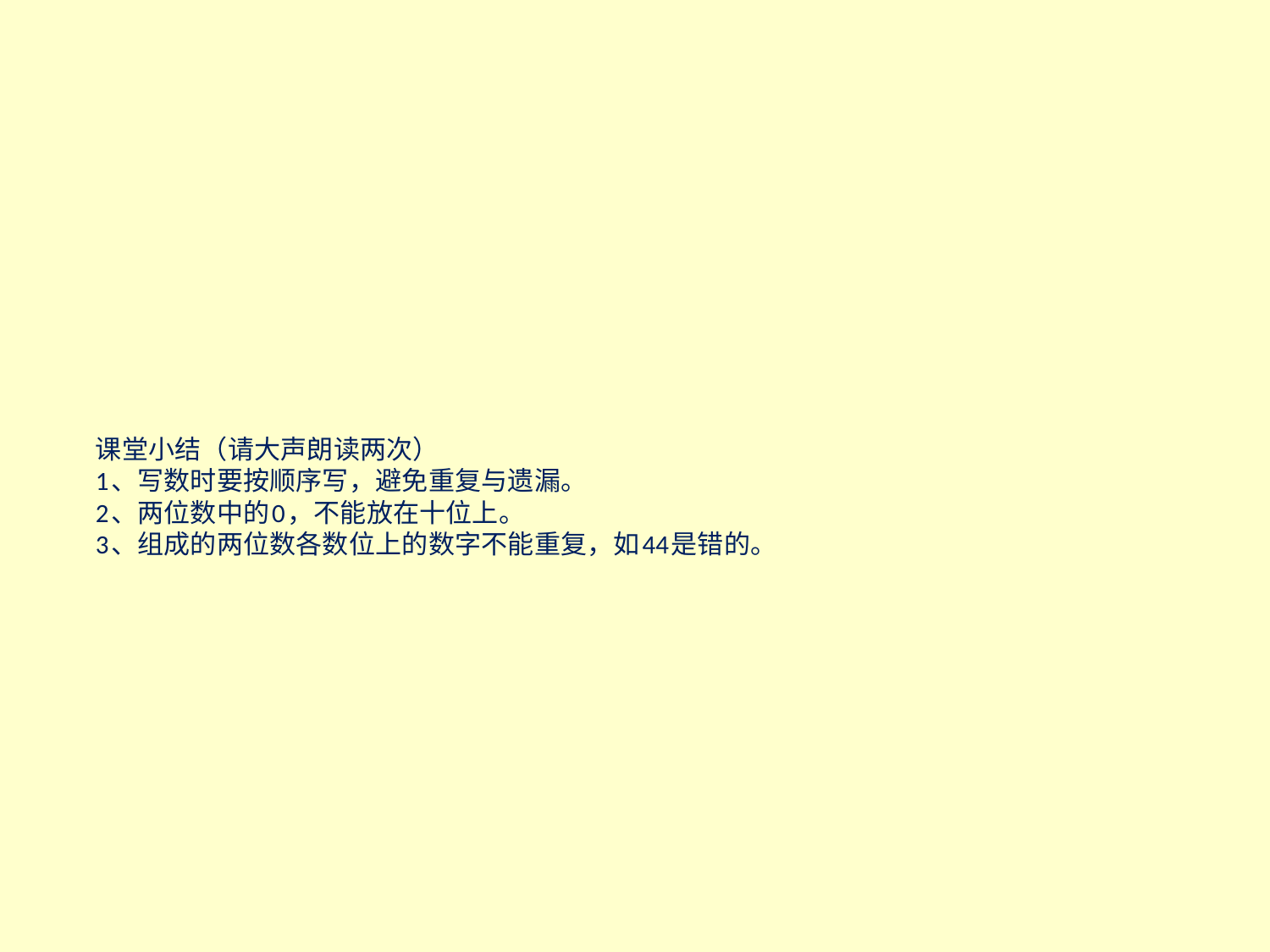

# 课堂小结（请大声朗读两次） 1、写数时要按顺序写，避免重复与遗漏。 2、两位数中的0，不能放在十位上。 3、组成的两位数各数位上的数字不能重复，如44是错的。